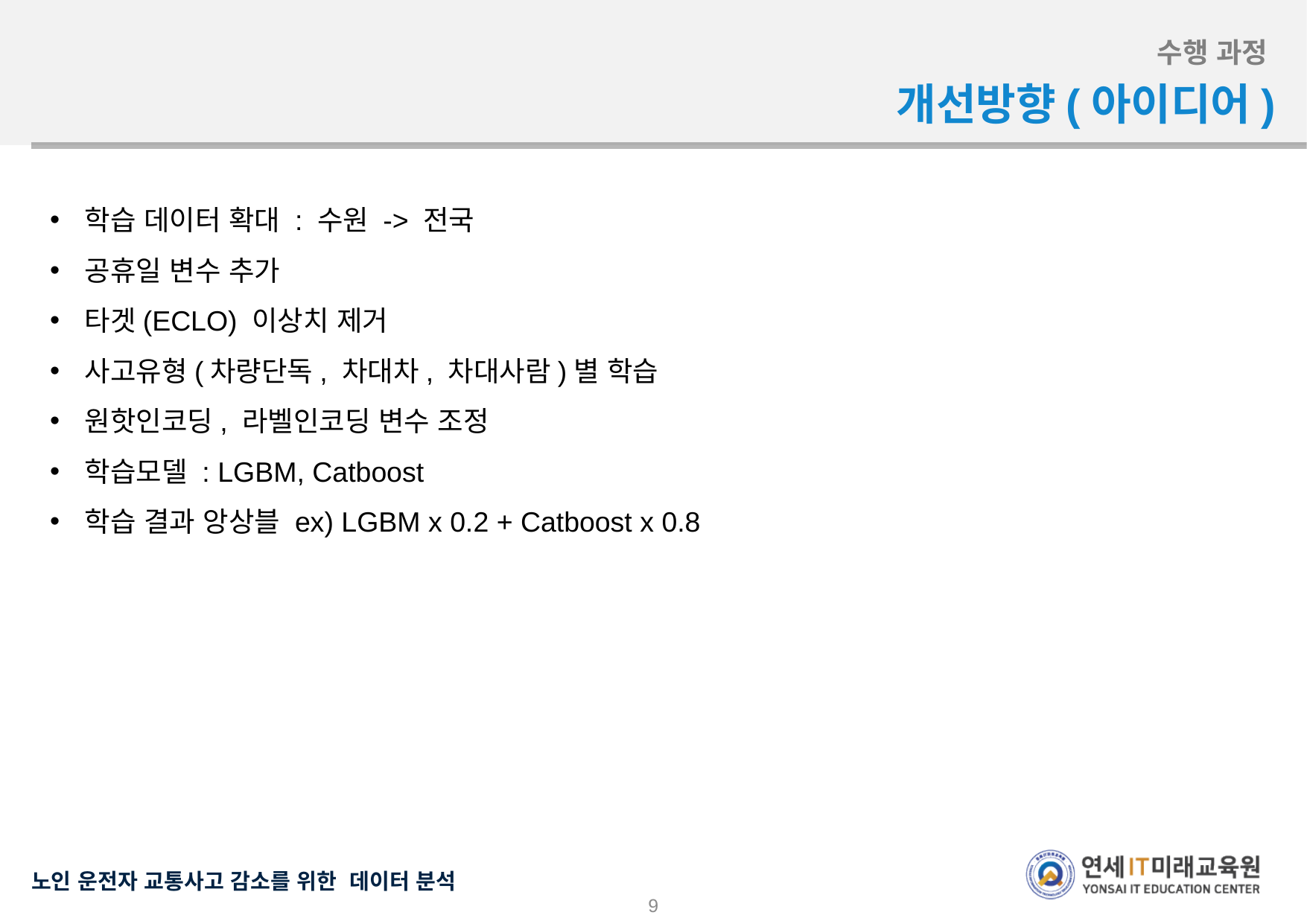

1. train : 대구 + 전국 // test : 대구[ECLO]

2. 사고일시 -> 연, 월, 일, 시간 분리
3. 공휴일(Holiday) 추가 : 한국의 공휴일, 주말 이면 1, 아니면 0
4. 시군수 -> 도시, 구, 동 분리
5. 도로형태 -> 도로형태1, 도로형태2 분리 & 도로형태2 삭제// 도로형태1만 사용
6. 가해/피해 운전자 연령 수치화

7. 사고유형별로 데이터 전처리
	- 차량단독이 아닌데 결측치 있으면 drop
	- 차량단독인데 ＇노면, 가해연령, 도시＇에 결측치 있으면 drop
	- 차량단독에서 ＇피해차종＇ ＂없음＂으로 값 통일

8. 대구 데이터에 없는 값(object형)을 가지는 전체 도시 데이터 drop
	- ＇도시＇, ＇구＇, ＇동＇, ＂도로형태1＂

9. 사고유형별로 train/ test set 만들어서 예측
	- train ECLO 이상치(1%) 제거 : ＇노면상태＇, ＇사고유형＇, ＇사고유형 – 세부분류＇, ＇도로형태＇ 별 이상치 1% 제거
	- 동별 가해&피해 운전자 평균 연령 : 차량단독 ＂가해＂만
	- 동별 가해&피해 운전자 평균 성별 : 차량단독 ＂가해＂만
	- 구별 가해&피해 노인운전자 위험도 : 차대차만 ＂가해＂, ＂피해＂ 모두
	- 구별 가해&피해 운전자 차종 위험도 : 차대차만 ＂가해＂, ＂피해＂ 모두
	- 원핫인코딩 : 노면상태, 도로형태1
	- 라벨인코딩 : 요일, 도시, 구, 동, 도로형태

10. 모델 학습 : LGBM, Catboost
	- 사고유형별 각각 학습
11. 앙상블 : LGBM x 0.2 + Catboost x 0.8
	- 0.2, 0.8은 성능이 가장 좋은 가중치인듯함
수행 과정
개선방향(아이디어)
학습 데이터 확대 : 수원 -> 전국
공휴일 변수 추가
타겟(ECLO) 이상치 제거
사고유형(차량단독, 차대차, 차대사람)별 학습
원핫인코딩, 라벨인코딩 변수 조정
학습모델 : LGBM, Catboost
학습 결과 앙상블 ex) LGBM x 0.2 + Catboost x 0.8

9